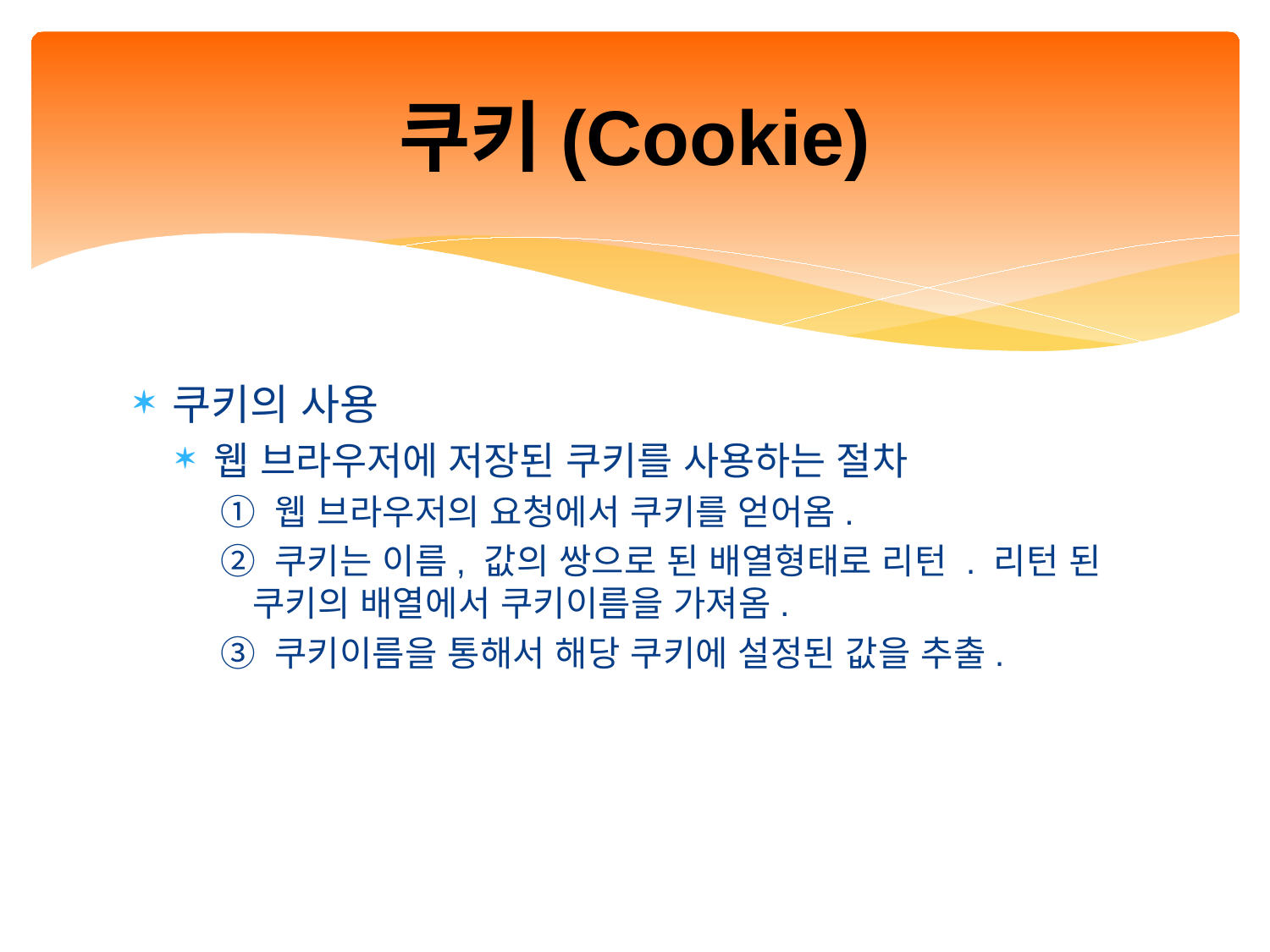

# 쿠키(Cookie)
쿠키의 사용
웹 브라우저에 저장된 쿠키를 사용하는 절차
① 웹 브라우저의 요청에서 쿠키를 얻어옴.
② 쿠키는 이름, 값의 쌍으로 된 배열형태로 리턴 . 리턴 된 쿠키의 배열에서 쿠키이름을 가져옴.
③ 쿠키이름을 통해서 해당 쿠키에 설정된 값을 추출.